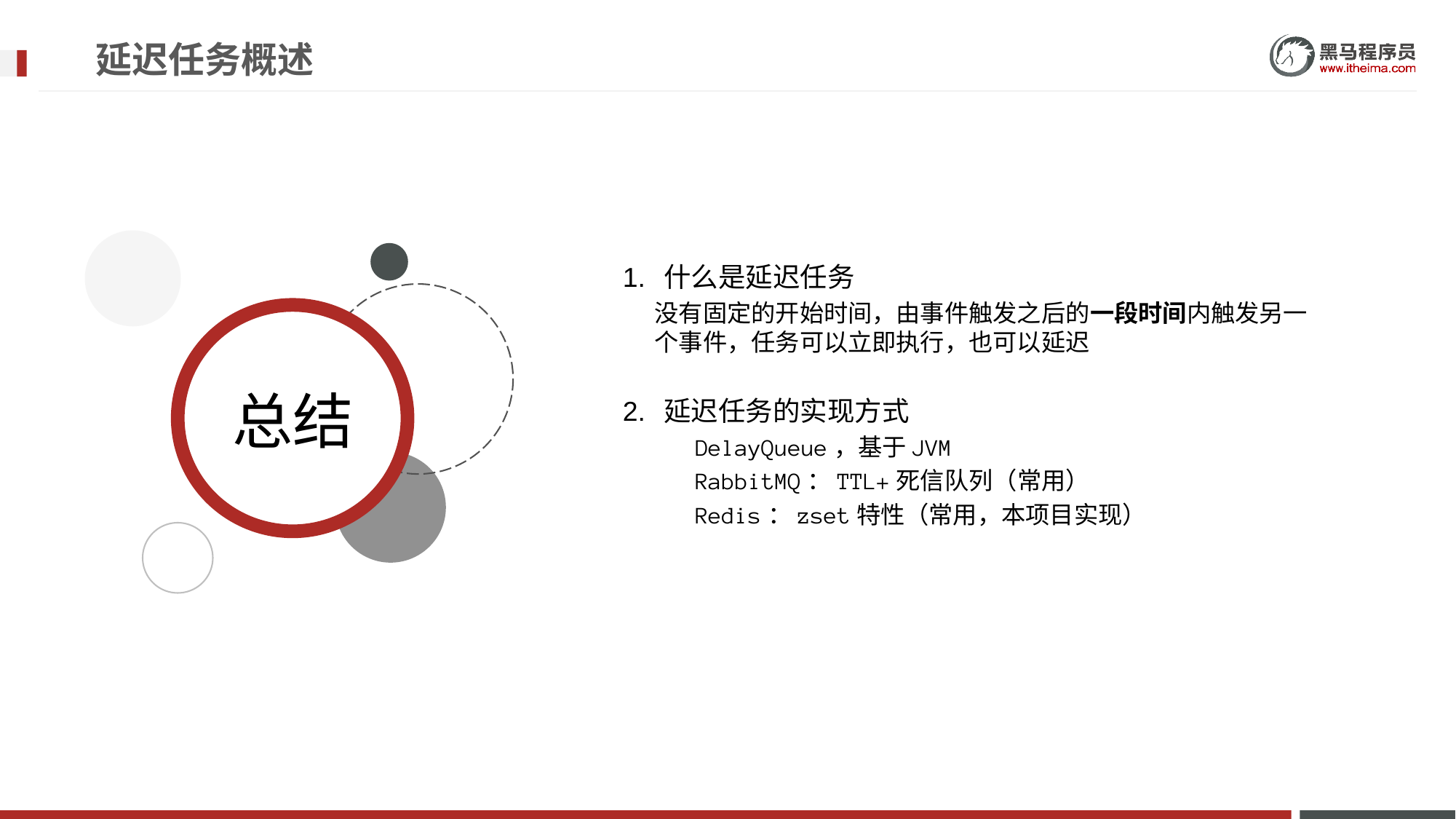

# 延迟任务概述
什么是延迟任务
没有固定的开始时间，由事件触发之后的一段时间内触发另一个事件，任务可以立即执行，也可以延迟
延迟任务的实现方式
DelayQueue，基于JVM
RabbitMQ：TTL+死信队列（常用）
Redis：zset特性（常用，本项目实现）